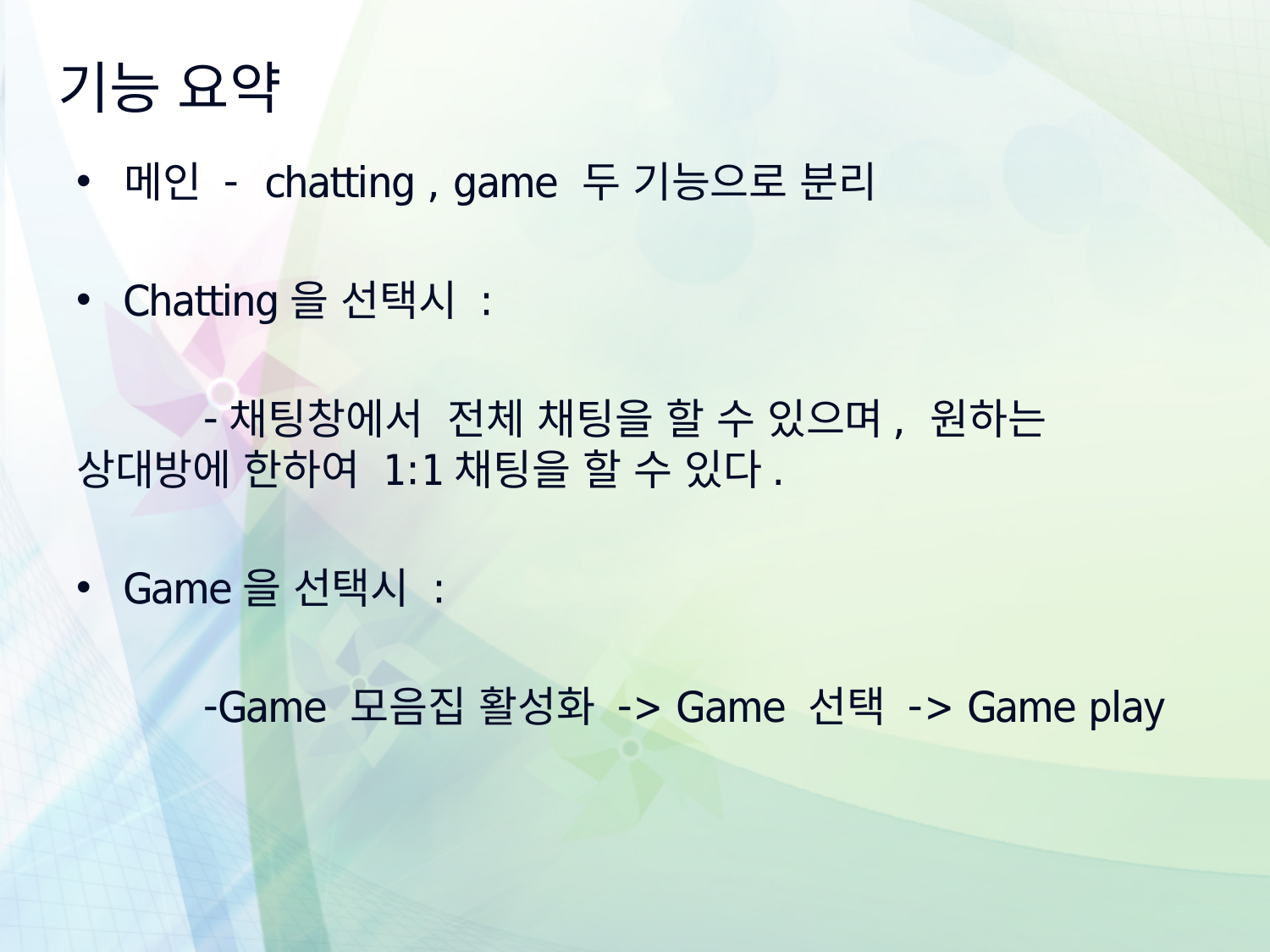

# 기능 요약
메인 -  chatting , game 두 기능으로 분리

Chatting을 선택시 :

	-채팅창에서  전체 채팅을 할 수 있으며, 원하는 	 상대방에 한하여 1:1채팅을 할 수 있다.

Game을 선택시 :

	-Game 모음집 활성화 -> Game 선택 -> Game play